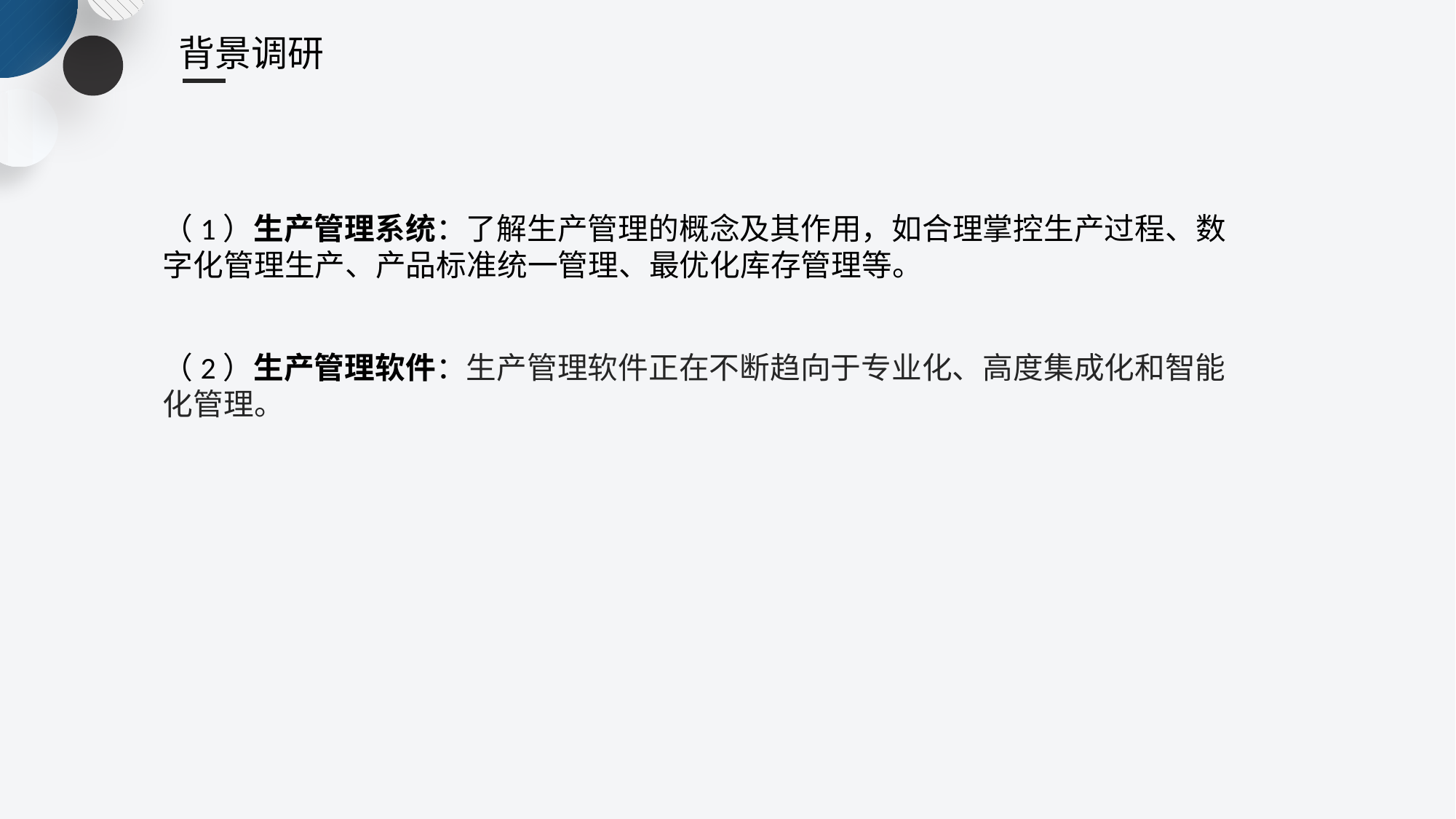

背景调研

（1）生产管理系统：了解生产管理的概念及其作用，如合理掌控生产过程、数字化管理生产、产品标准统一管理、最优化库存管理等。
（2）生产管理软件：生产管理软件正在不断趋向于专业化、高度集成化和智能化管理。